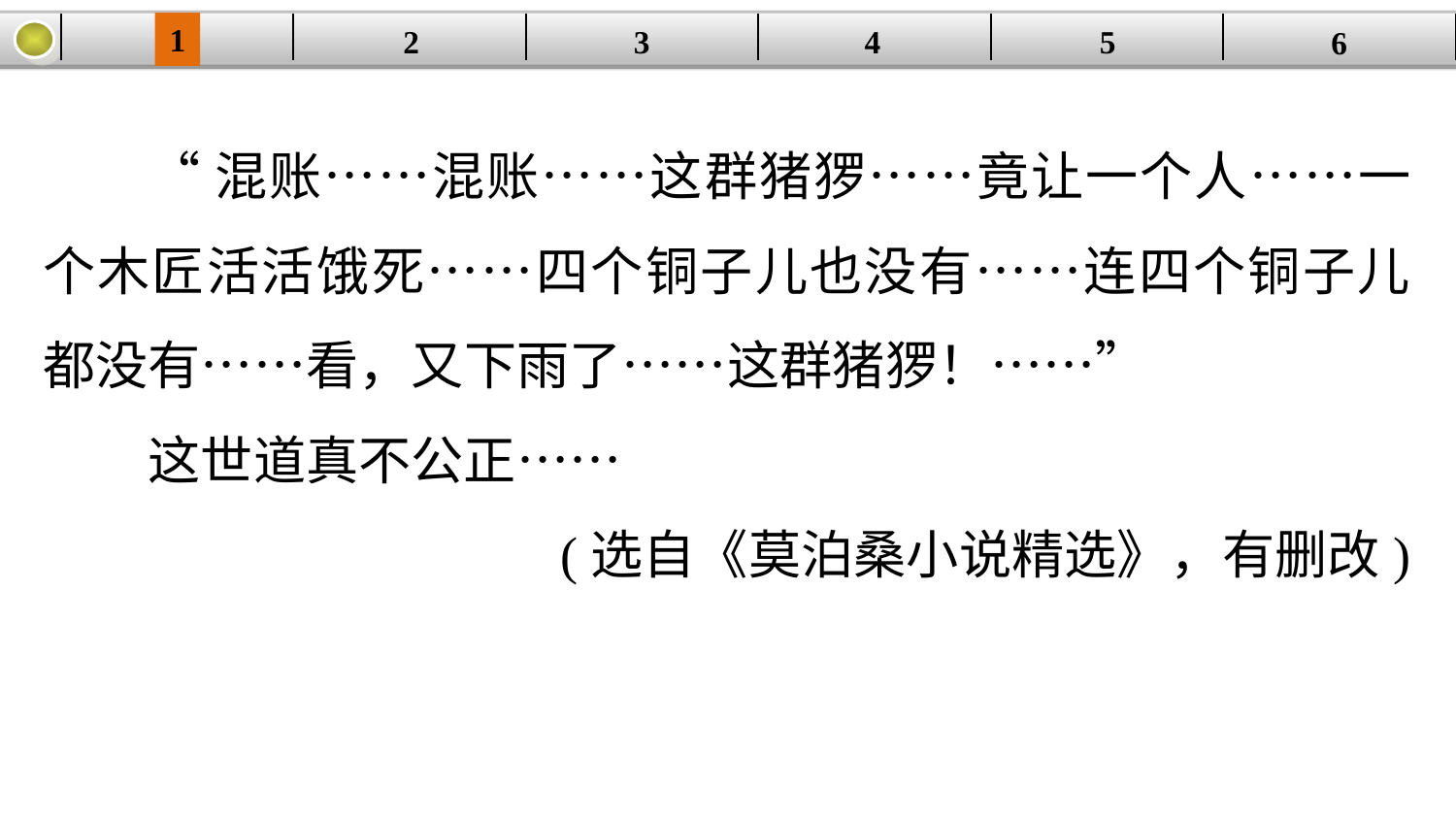

1
|  |  |  |  |  |  |
| --- | --- | --- | --- | --- | --- |
2
3
4
5
6

“混账……混账……这群猪猡……竟让一个人……一个木匠活活饿死……四个铜子儿也没有……连四个铜子儿都没有……看，又下雨了……这群猪猡！……”
这世道真不公正……
(选自《莫泊桑小说精选》，有删改)